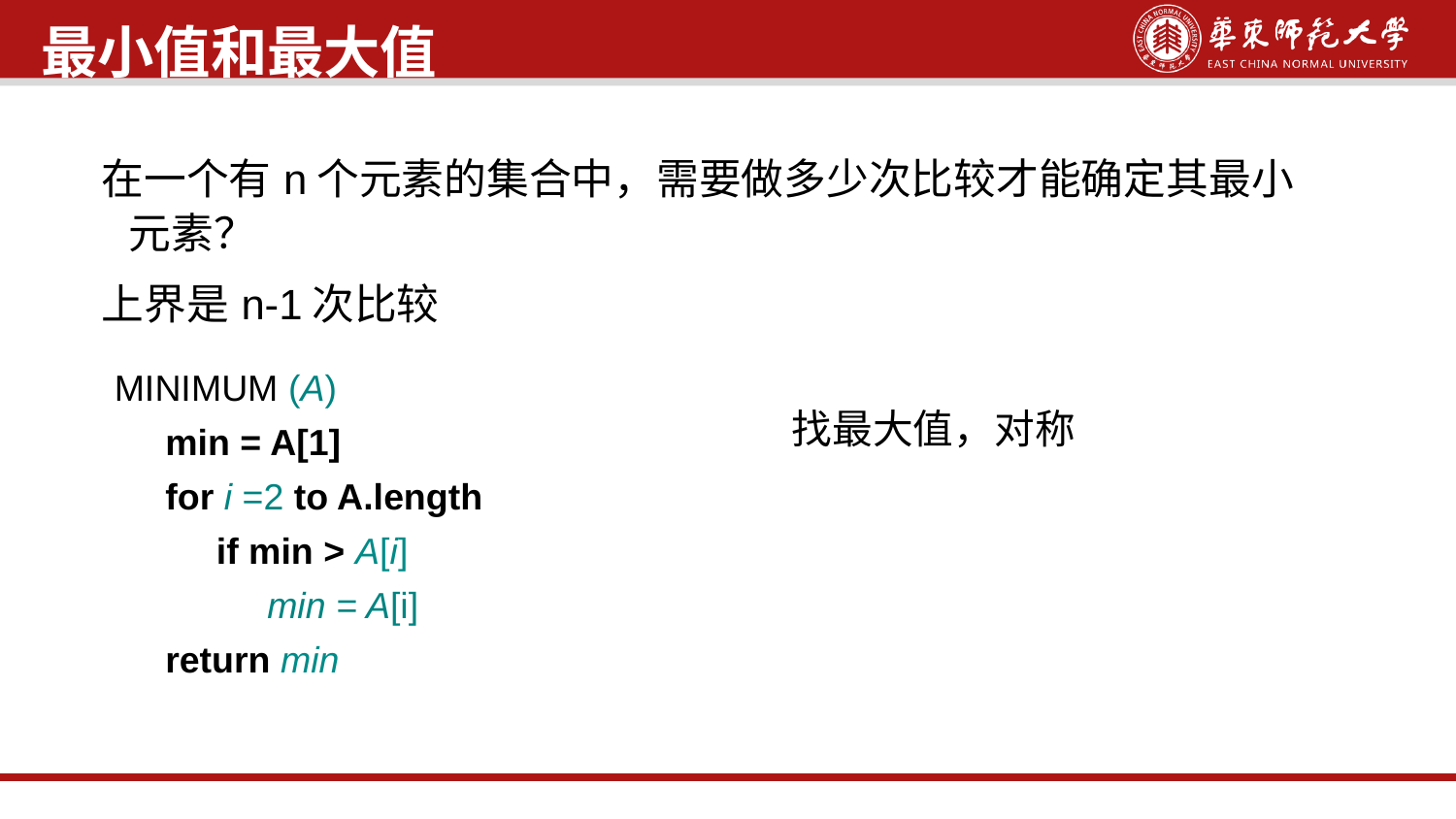

最小值和最大值
在一个有n个元素的集合中，需要做多少次比较才能确定其最小元素？
上界是n-1次比较

MINIMUM (A)
     min = A[1]
     for i =2 to A.length
          if min > A[i]
               min = A[i]
     return min
找最大值，对称